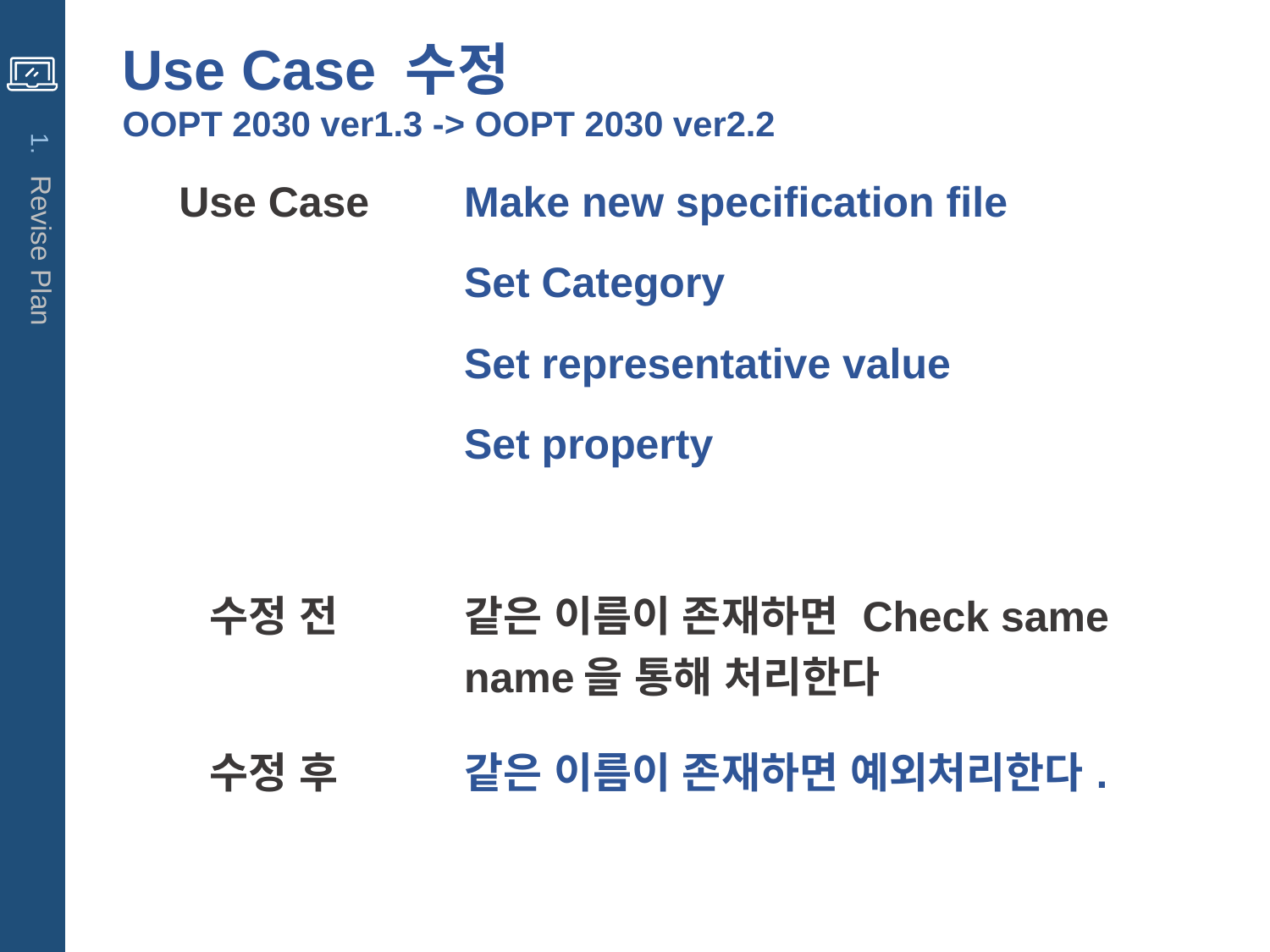

Use Case 수정
OOPT 2030 ver1.3 -> OOPT 2030 ver2.2

1.   Revise Plan
| Use Case | Make new specification file |
| --- | --- |
|  | Set Category |
|  | Set representative value |
|  | Set property |
|  |  |
| 수정 전 | 같은 이름이 존재하면 Check same name을 통해 처리한다 |
|  |  |
| 수정 후 | 같은 이름이 존재하면 예외처리한다. |